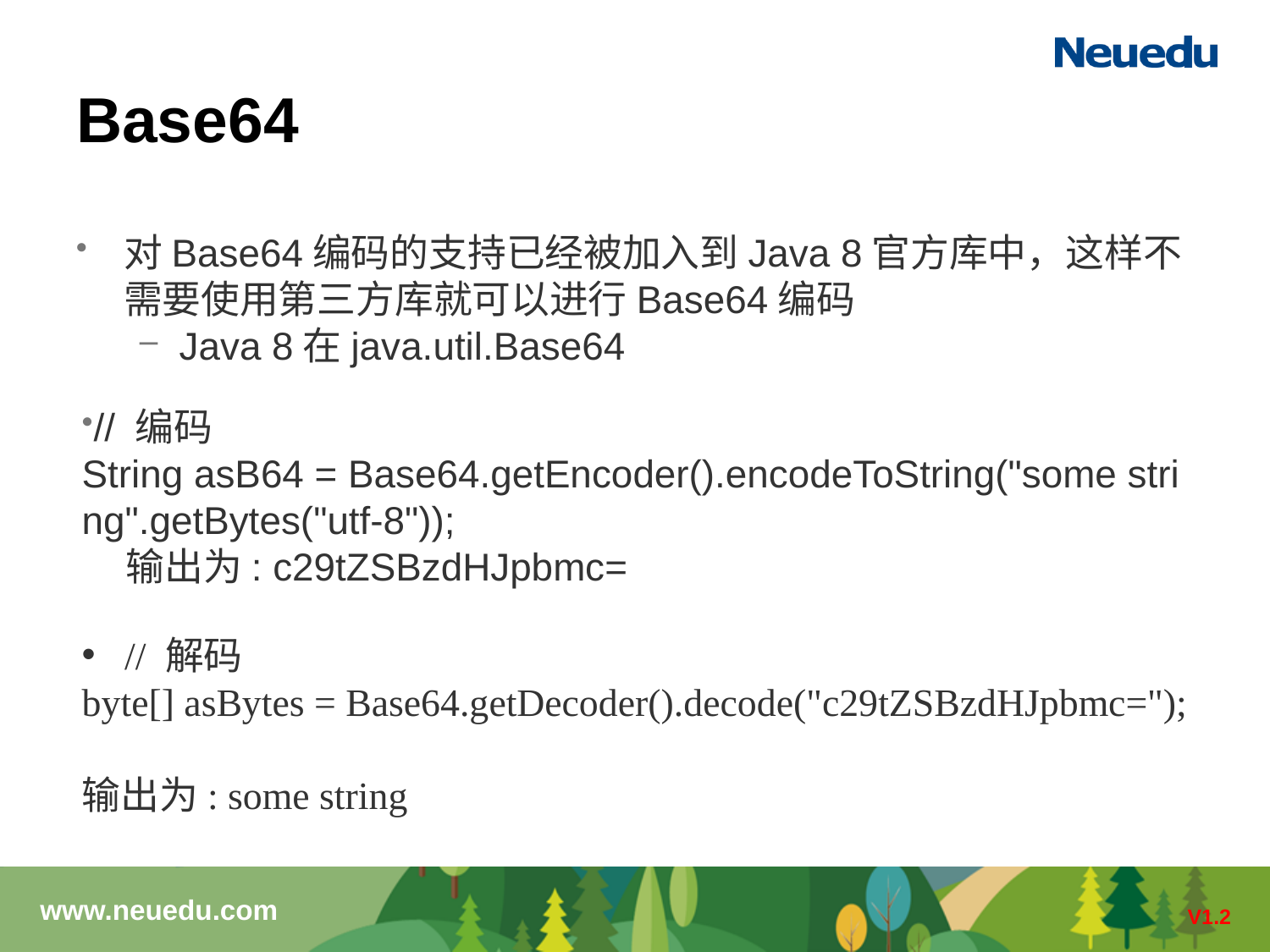

# Base64
对Base64编码的支持已经被加入到Java 8官方库中，这样不需要使用第三方库就可以进行Base64编码
Java 8在java.util.Base64

// 编码    String asB64 = Base64.getEncoder().encodeToString("some string".getBytes("utf-8"));
    输出为: c29tZSBzdHJpbmc=
   // 解码 byte[] asBytes = Base64.getDecoder().decode("c29tZSBzdHJpbmc=");

输出为: some string